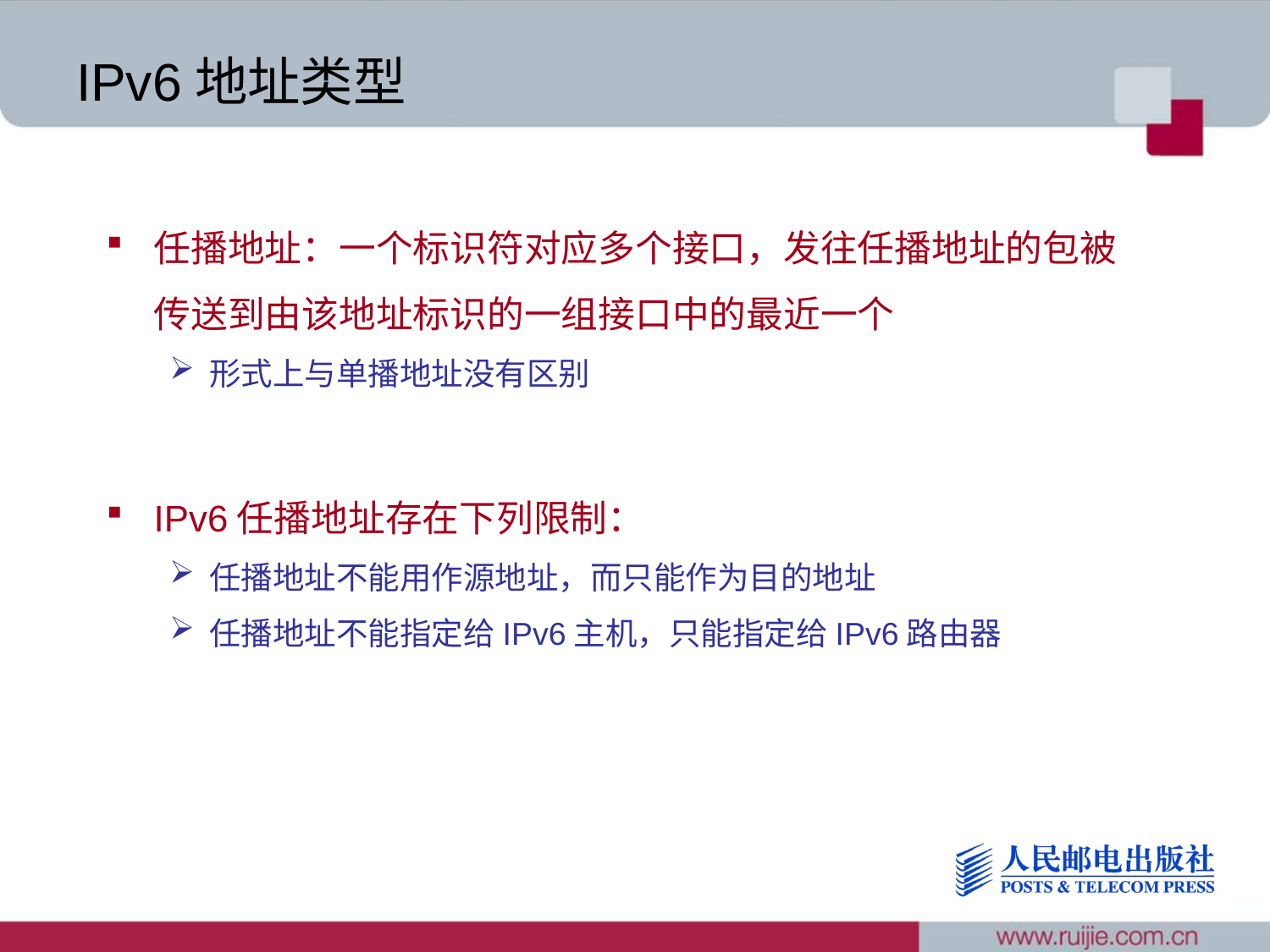

# IPv6地址类型
任播地址：一个标识符对应多个接口，发往任播地址的包被传送到由该地址标识的一组接口中的最近一个
形式上与单播地址没有区别

IPv6任播地址存在下列限制：
任播地址不能用作源地址，而只能作为目的地址
任播地址不能指定给IPv6主机，只能指定给IPv6路由器